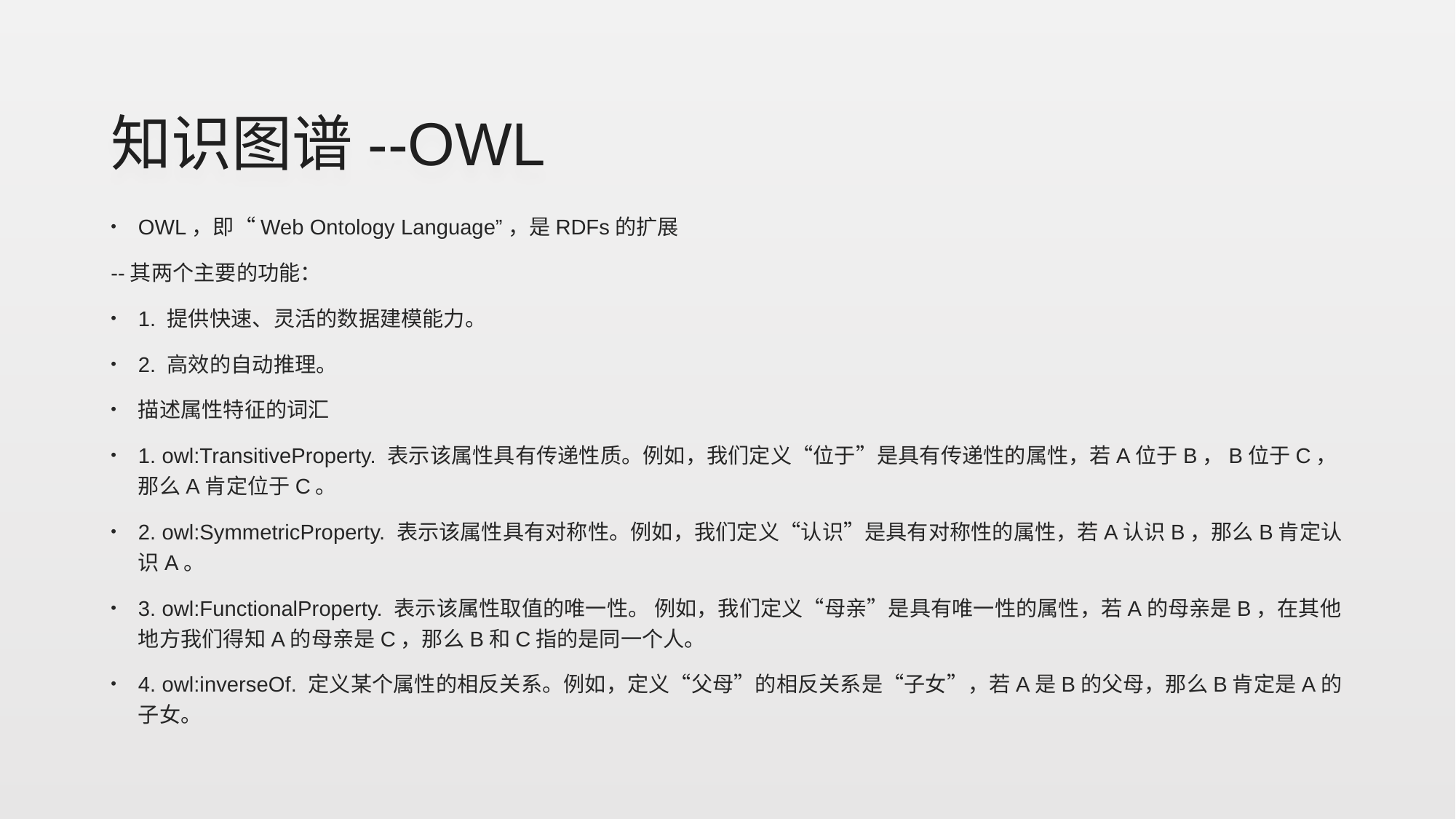

# 知识图谱--OWL
OWL，即“Web Ontology Language”，是RDFs的扩展
--其两个主要的功能：
1. 提供快速、灵活的数据建模能力。
2. 高效的自动推理。
描述属性特征的词汇
1. owl:TransitiveProperty. 表示该属性具有传递性质。例如，我们定义“位于”是具有传递性的属性，若A位于B，B位于C，那么A肯定位于C。
2. owl:SymmetricProperty. 表示该属性具有对称性。例如，我们定义“认识”是具有对称性的属性，若A认识B，那么B肯定认识A。
3. owl:FunctionalProperty. 表示该属性取值的唯一性。 例如，我们定义“母亲”是具有唯一性的属性，若A的母亲是B，在其他地方我们得知A的母亲是C，那么B和C指的是同一个人。
4. owl:inverseOf. 定义某个属性的相反关系。例如，定义“父母”的相反关系是“子女”，若A是B的父母，那么B肯定是A的子女。